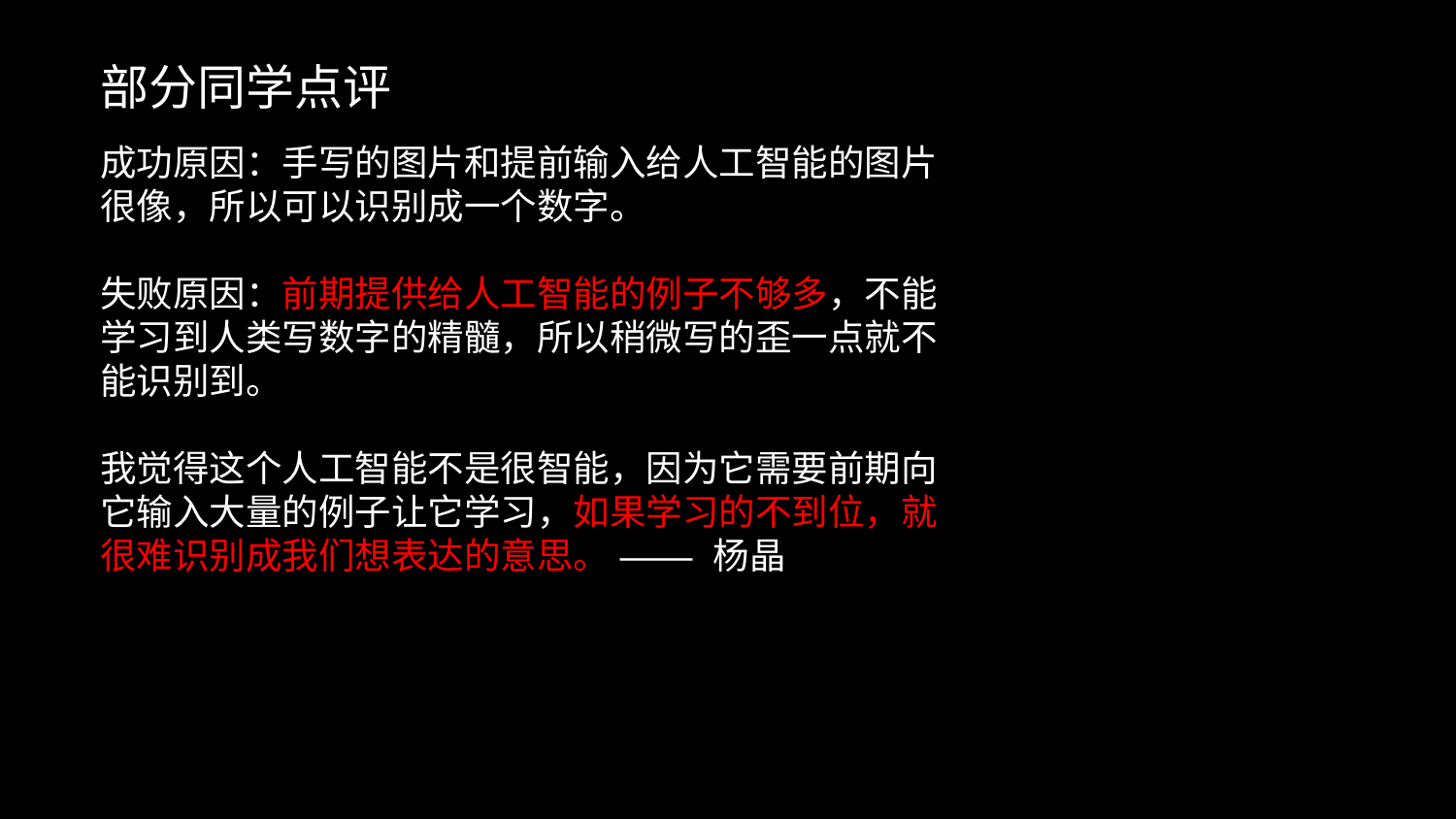

部分同学点评
成功原因：手写的图片和提前输入给人工智能的图片很像，所以可以识别成一个数字。

失败原因：前期提供给人工智能的例子不够多，不能学习到人类写数字的精髓，所以稍微写的歪一点就不能识别到。

我觉得这个人工智能不是很智能，因为它需要前期向它输入大量的例子让它学习，如果学习的不到位，就很难识别成我们想表达的意思。 ——  杨晶